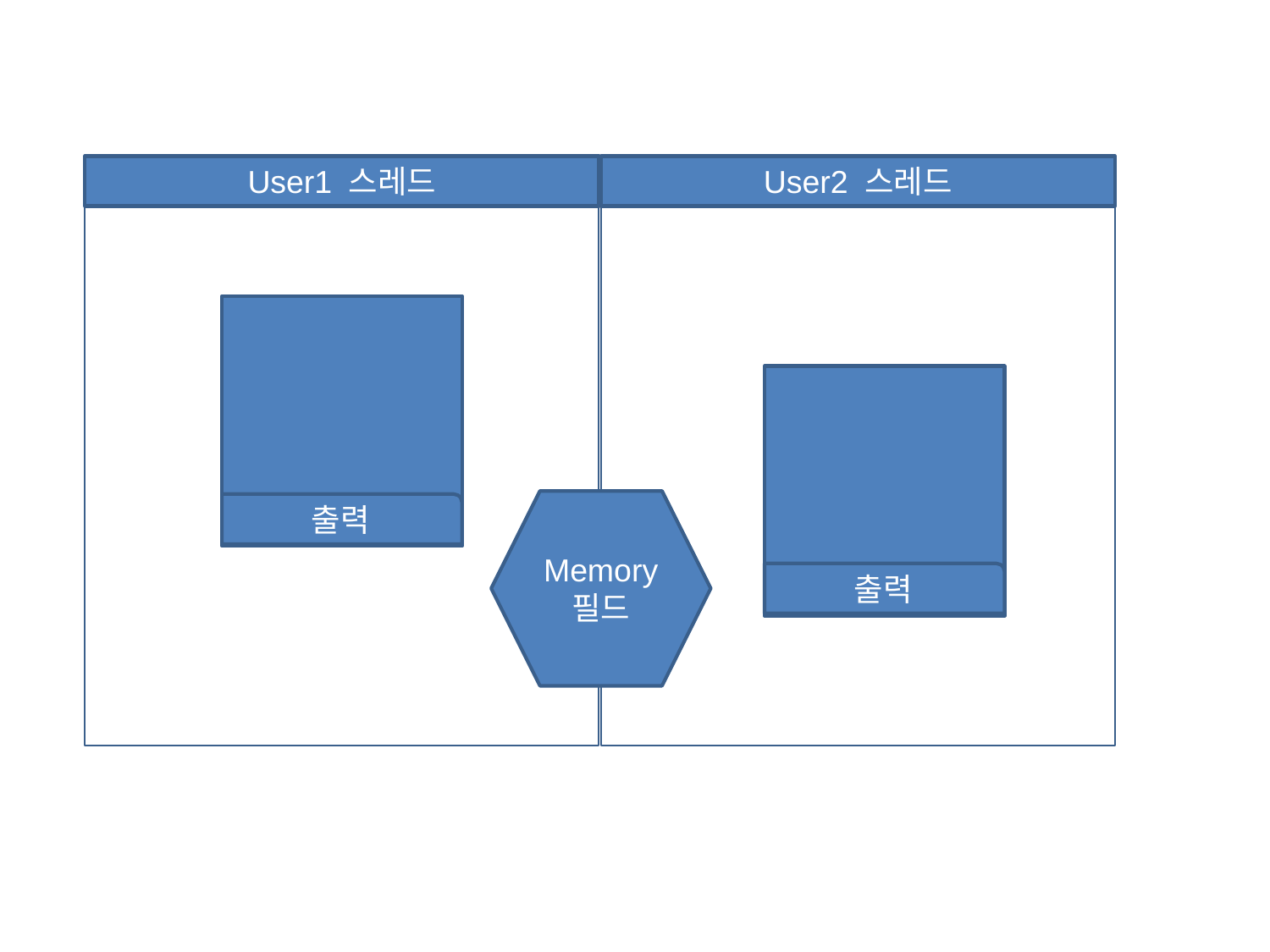

User1 스레드
User2 스레드

Memory
필드
출력
출력